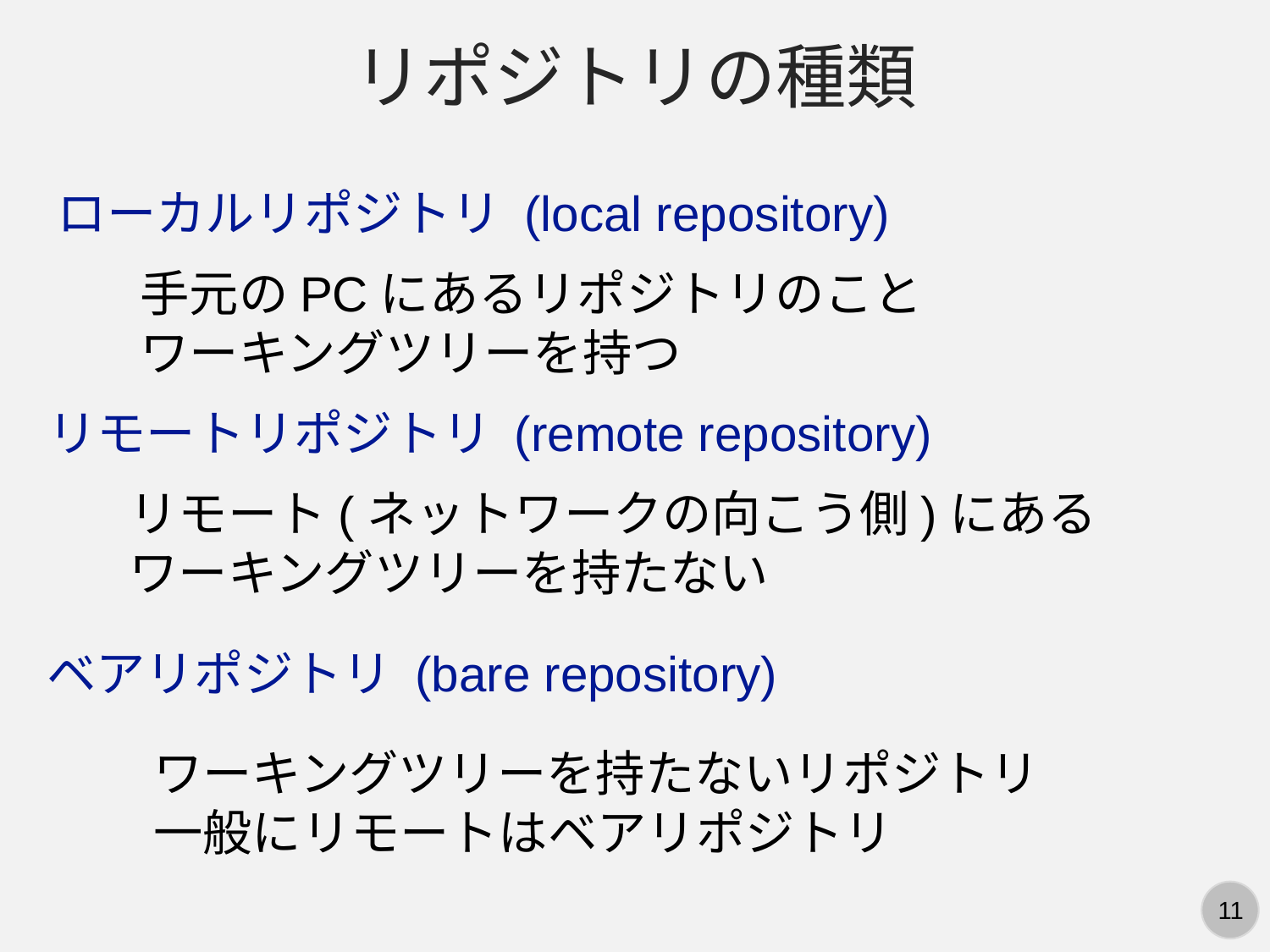

リポジトリの種類
ローカルリポジトリ (local repository)
手元のPCにあるリポジトリのこと
ワーキングツリーを持つ
リモートリポジトリ (remote repository)
リモート(ネットワークの向こう側)にある
ワーキングツリーを持たない
ベアリポジトリ (bare repository)
ワーキングツリーを持たないリポジトリ
一般にリモートはベアリポジトリ